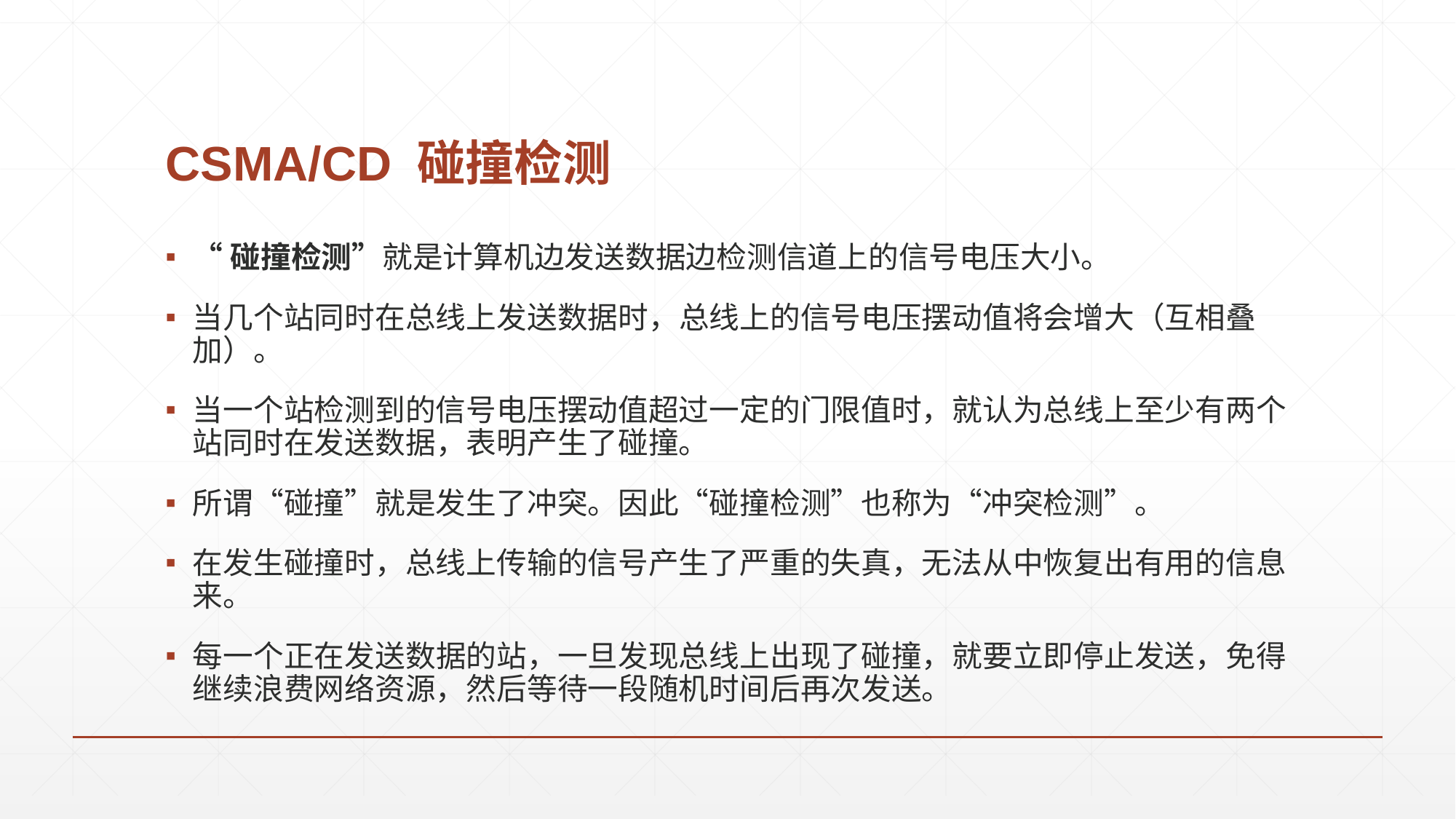

# CSMA/CD 碰撞检测
“碰撞检测”就是计算机边发送数据边检测信道上的信号电压大小。
当几个站同时在总线上发送数据时，总线上的信号电压摆动值将会增大（互相叠加）。
当一个站检测到的信号电压摆动值超过一定的门限值时，就认为总线上至少有两个站同时在发送数据，表明产生了碰撞。
所谓“碰撞”就是发生了冲突。因此“碰撞检测”也称为“冲突检测”。
在发生碰撞时，总线上传输的信号产生了严重的失真，无法从中恢复出有用的信息来。
每一个正在发送数据的站，一旦发现总线上出现了碰撞，就要立即停止发送，免得继续浪费网络资源，然后等待一段随机时间后再次发送。